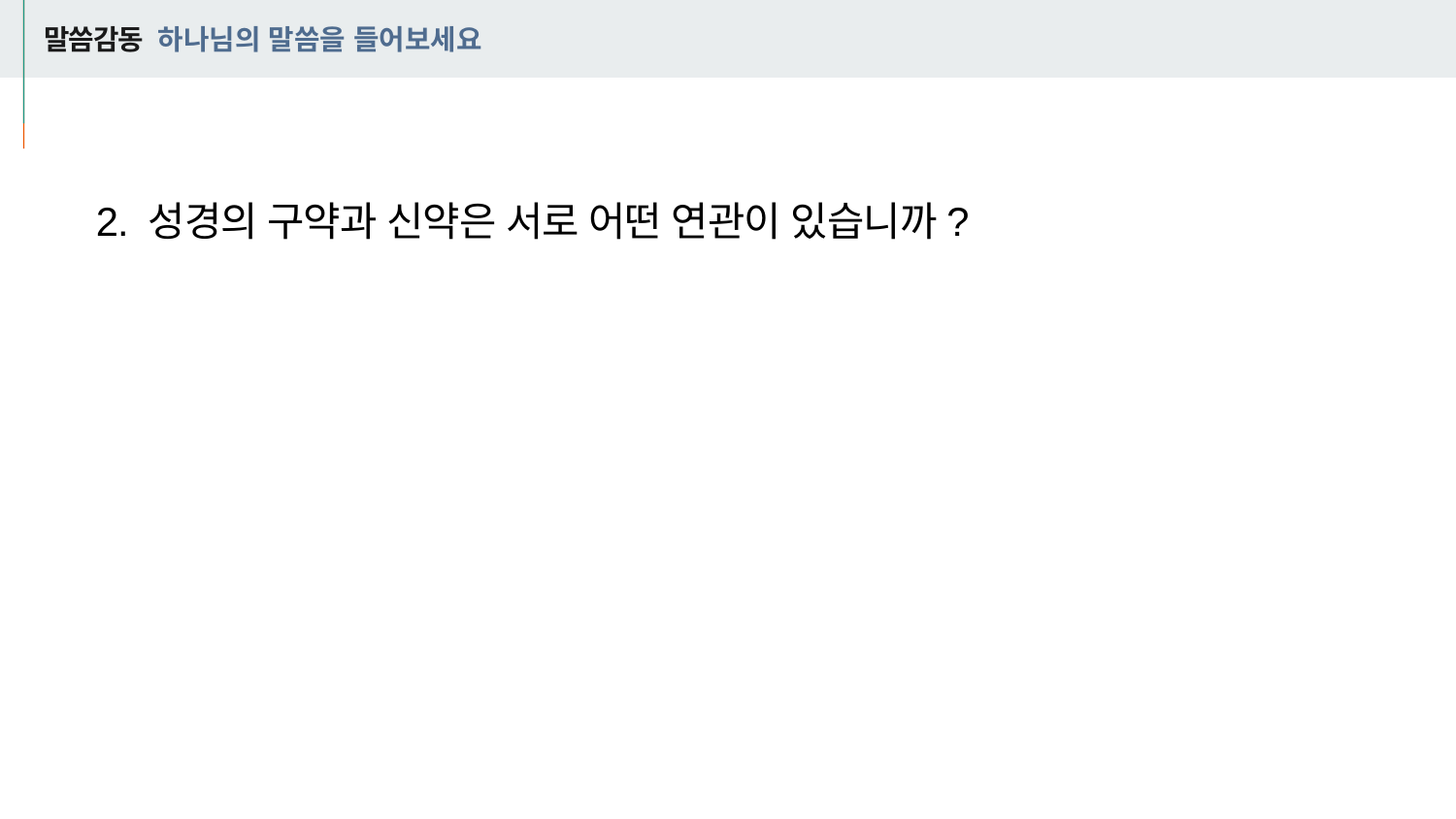

# 말씀감동  하나님의 말씀을 들어보세요
2. 성경의 구약과 신약은 서로 어떤 연관이 있습니까?